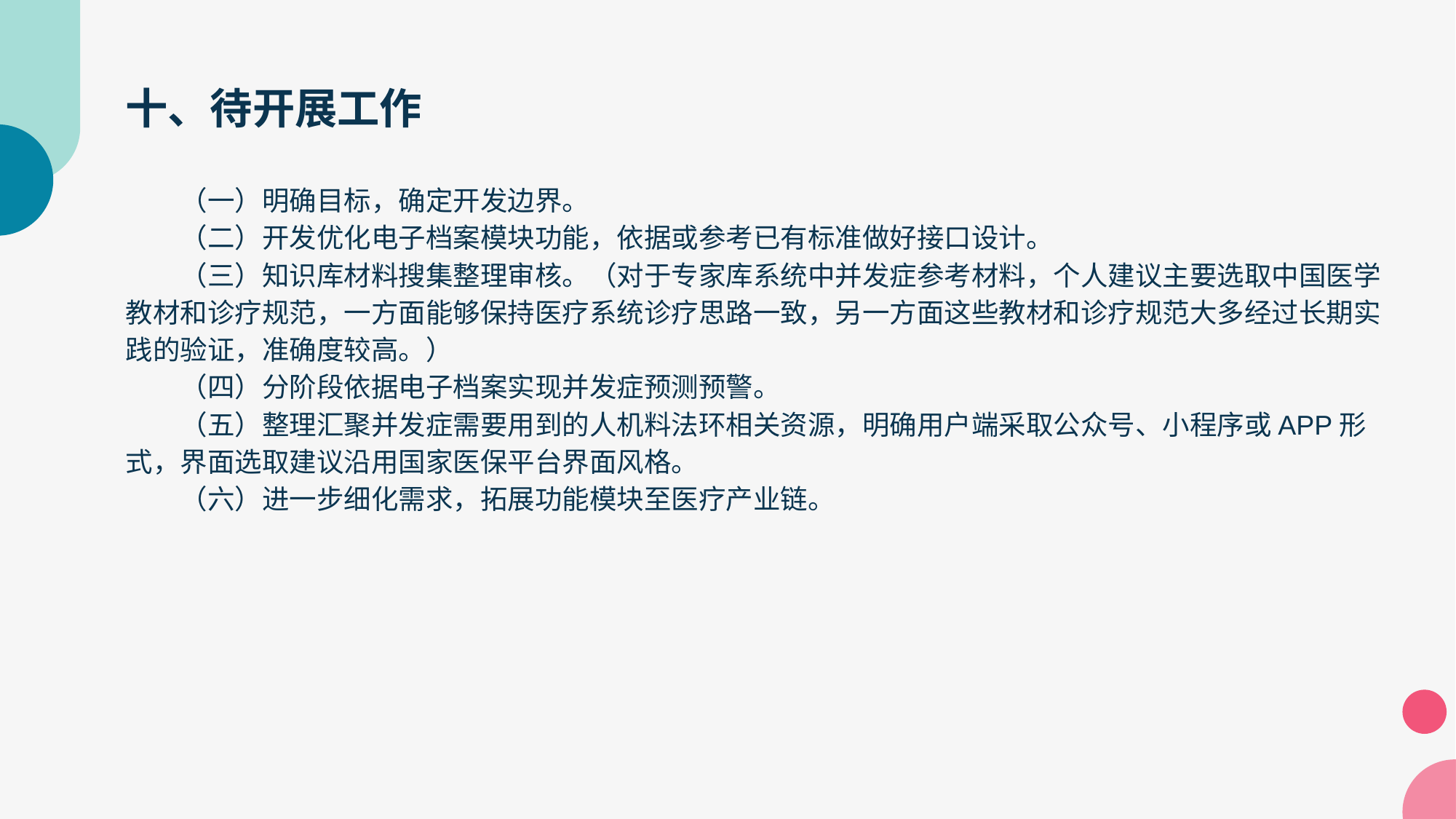

# 十、待开展工作
（一）明确目标，确定开发边界。
（二）开发优化电子档案模块功能，依据或参考已有标准做好接口设计。
（三）知识库材料搜集整理审核。（对于专家库系统中并发症参考材料，个人建议主要选取中国医学教材和诊疗规范，一方面能够保持医疗系统诊疗思路一致，另一方面这些教材和诊疗规范大多经过长期实践的验证，准确度较高。）
（四）分阶段依据电子档案实现并发症预测预警。
（五）整理汇聚并发症需要用到的人机料法环相关资源，明确用户端采取公众号、小程序或APP形式，界面选取建议沿用国家医保平台界面风格。
（六）进一步细化需求，拓展功能模块至医疗产业链。